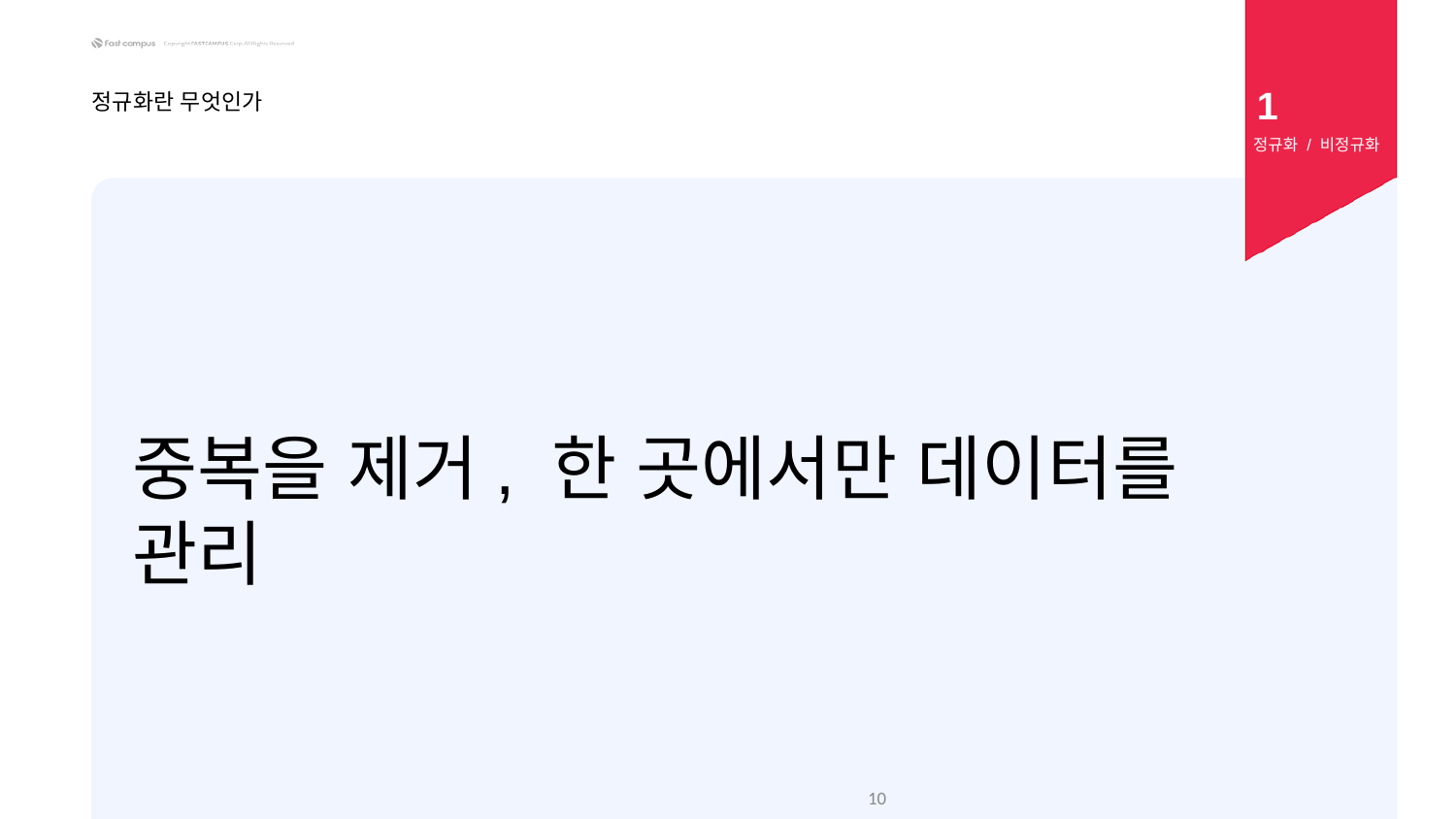

1
정규화란 무엇인가
 정규화 / 비정규화

중복을 제거, 한 곳에서만 데이터를 관리
10